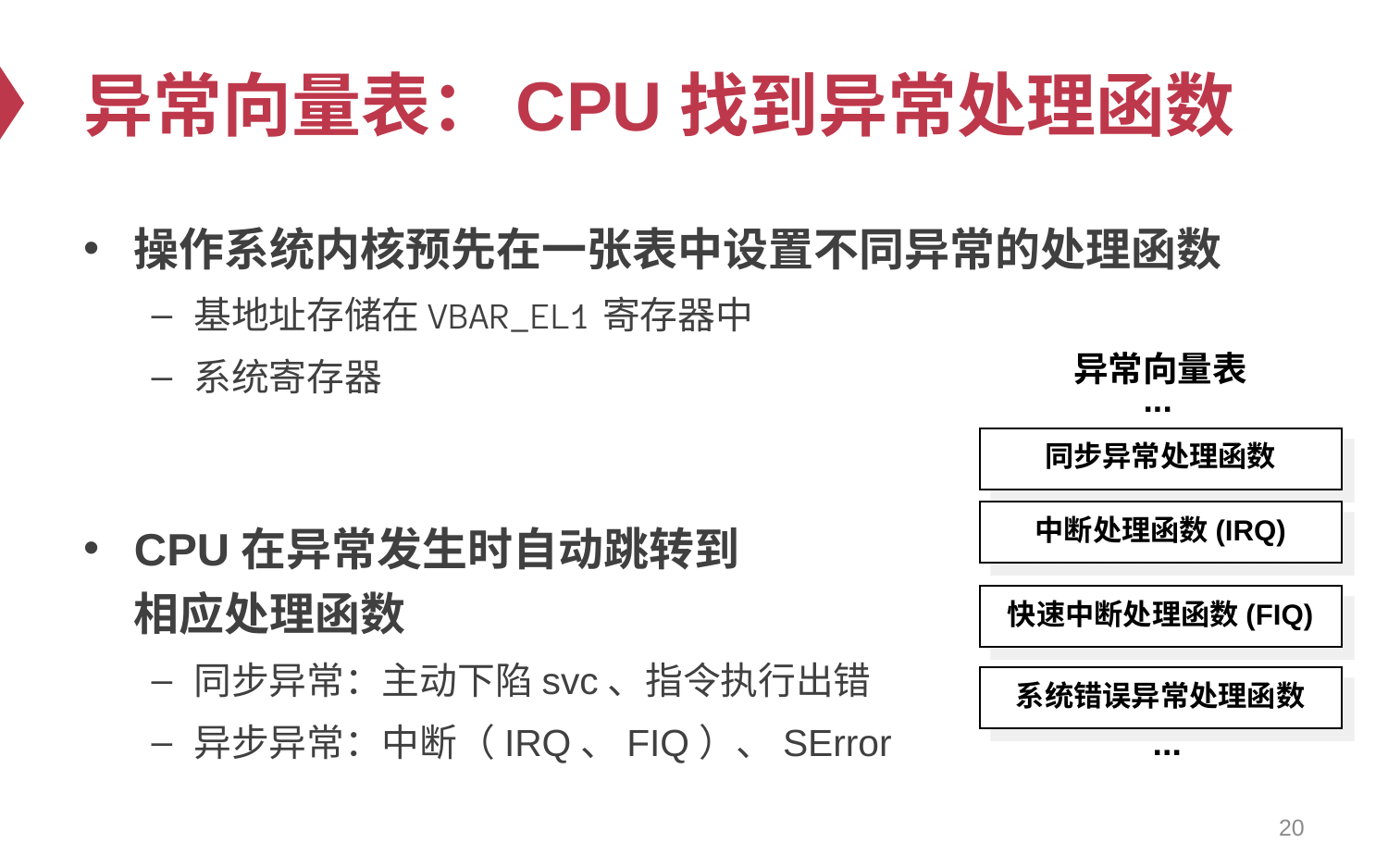

# 异常向量表：CPU找到异常处理函数
操作系统内核预先在一张表中设置不同异常的处理函数
基地址存储在VBAR_EL1寄存器中
系统寄存器

CPU在异常发生时自动跳转到
相应处理函数
同步异常：主动下陷svc、指令执行出错
异步异常：中断（IRQ、FIQ）、SError
异常向量表
同步异常处理函数
中断处理函数(IRQ)
快速中断处理函数(FIQ)
系统错误异常处理函数
...
...
20